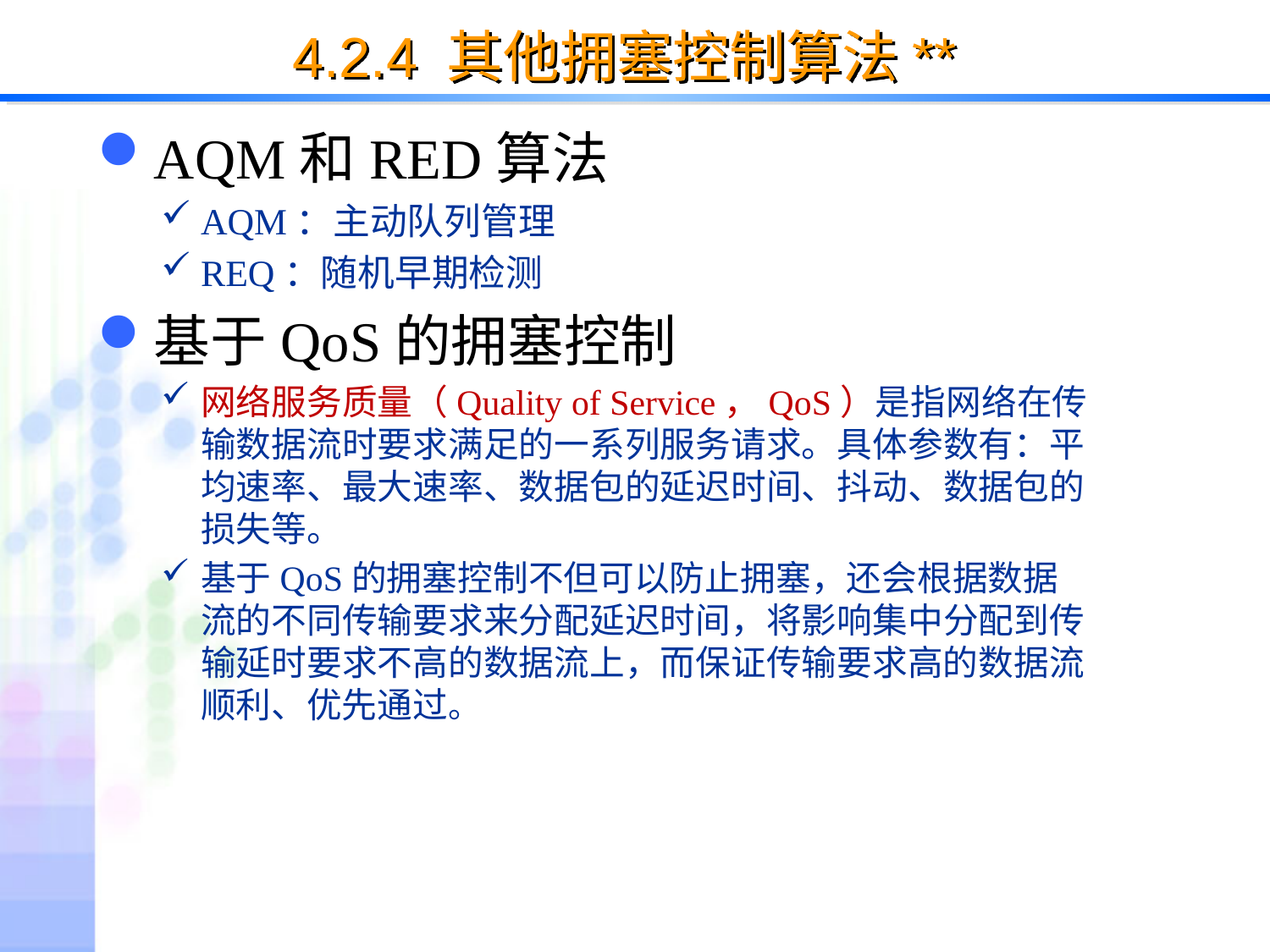

# 4.2.4 其他拥塞控制算法**
AQM和RED算法
AQM：主动队列管理
REQ：随机早期检测
基于QoS的拥塞控制
网络服务质量（Quality of Service，QoS）是指网络在传输数据流时要求满足的一系列服务请求。具体参数有：平均速率、最大速率、数据包的延迟时间、抖动、数据包的损失等。
基于QoS的拥塞控制不但可以防止拥塞，还会根据数据流的不同传输要求来分配延迟时间，将影响集中分配到传输延时要求不高的数据流上，而保证传输要求高的数据流顺利、优先通过。